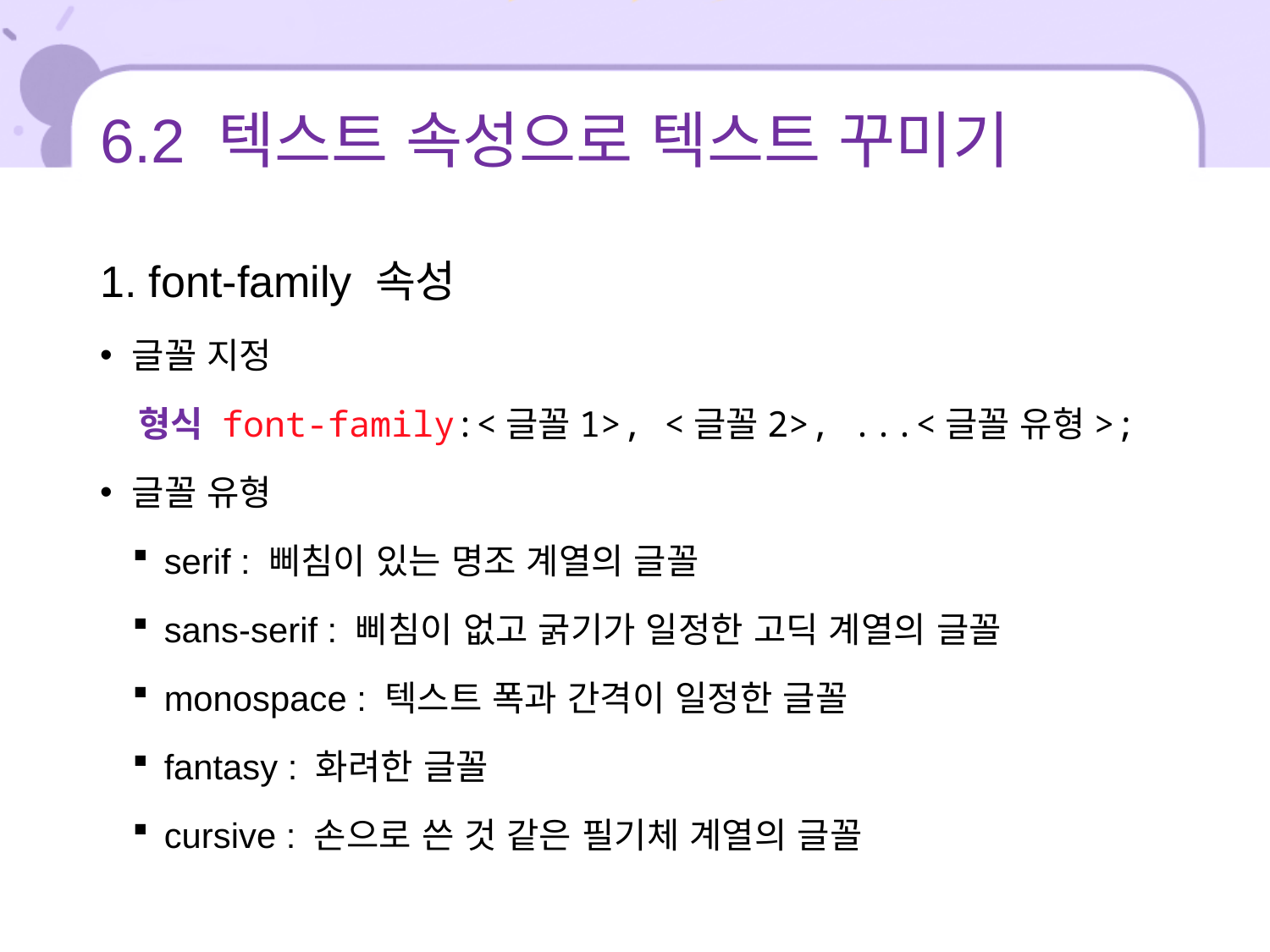

# 6.2 텍스트 속성으로 텍스트 꾸미기
1. font-family 속성
글꼴 지정
   형식 font-family:<글꼴1>, <글꼴2>, ...<글꼴 유형>;
글꼴 유형
serif : 삐침이 있는 명조 계열의 글꼴
sans-serif : 삐침이 없고 굵기가 일정한 고딕 계열의 글꼴
monospace : 텍스트 폭과 간격이 일정한 글꼴
fantasy : 화려한 글꼴
cursive : 손으로 쓴 것 같은 필기체 계열의 글꼴